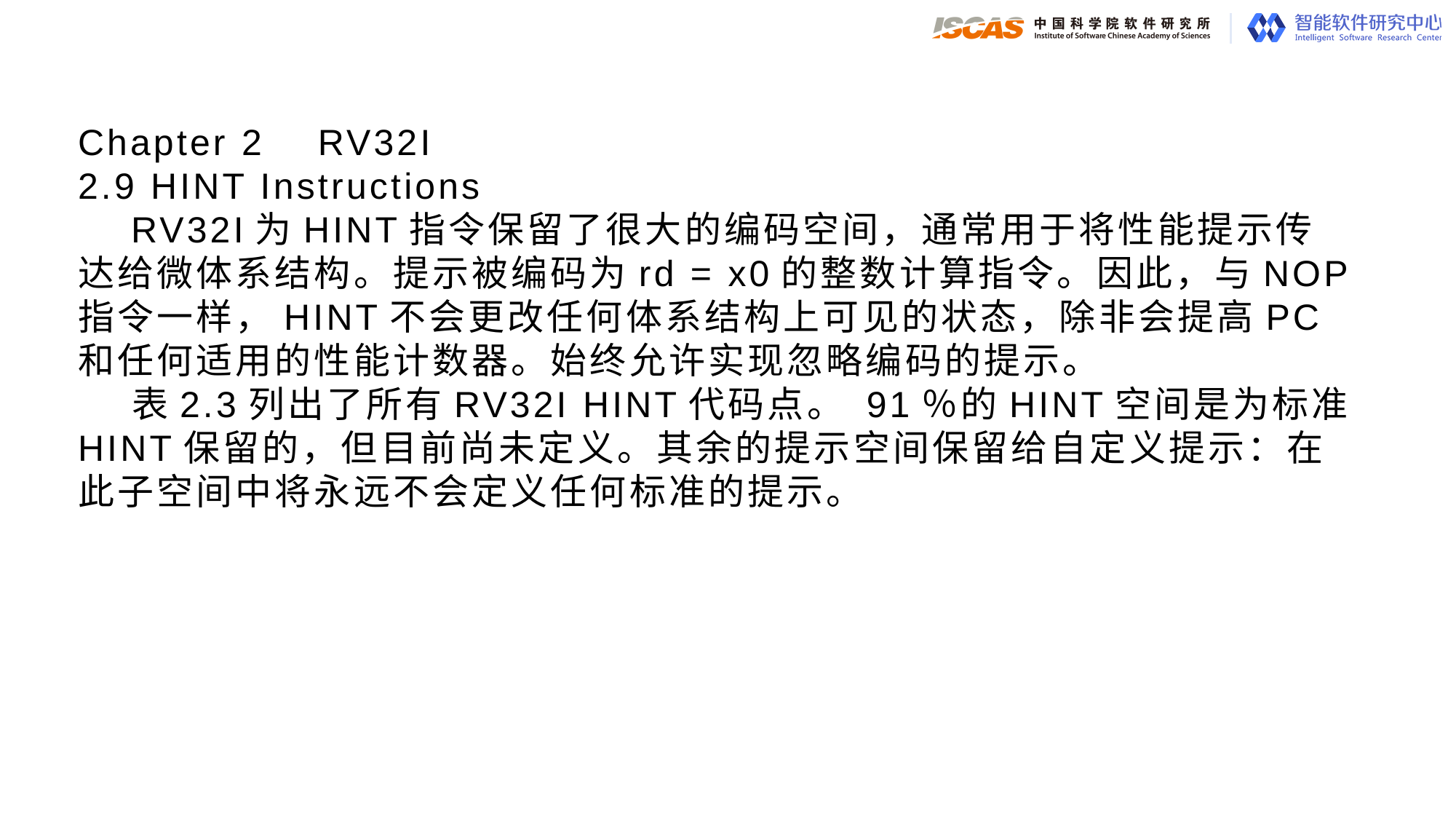

Chapter 2    RV32I
2.9 HINT Instructions
    RV32I为HINT指令保留了很大的编码空间，通常用于将性能提示传达给微体系结构。提示被编码为rd = x0的整数计算指令。因此，与NOP指令一样，HINT不会更改任何体系结构上可见的状态，除非会提高PC和任何适用的性能计数器。始终允许实现忽略编码的提示。
    表2.3列出了所有RV32I HINT代码点。 91％的HINT空间是为标准HINT保留的，但目前尚未定义。其余的提示空间保留给自定义提示：在此子空间中将永远不会定义任何标准的提示。